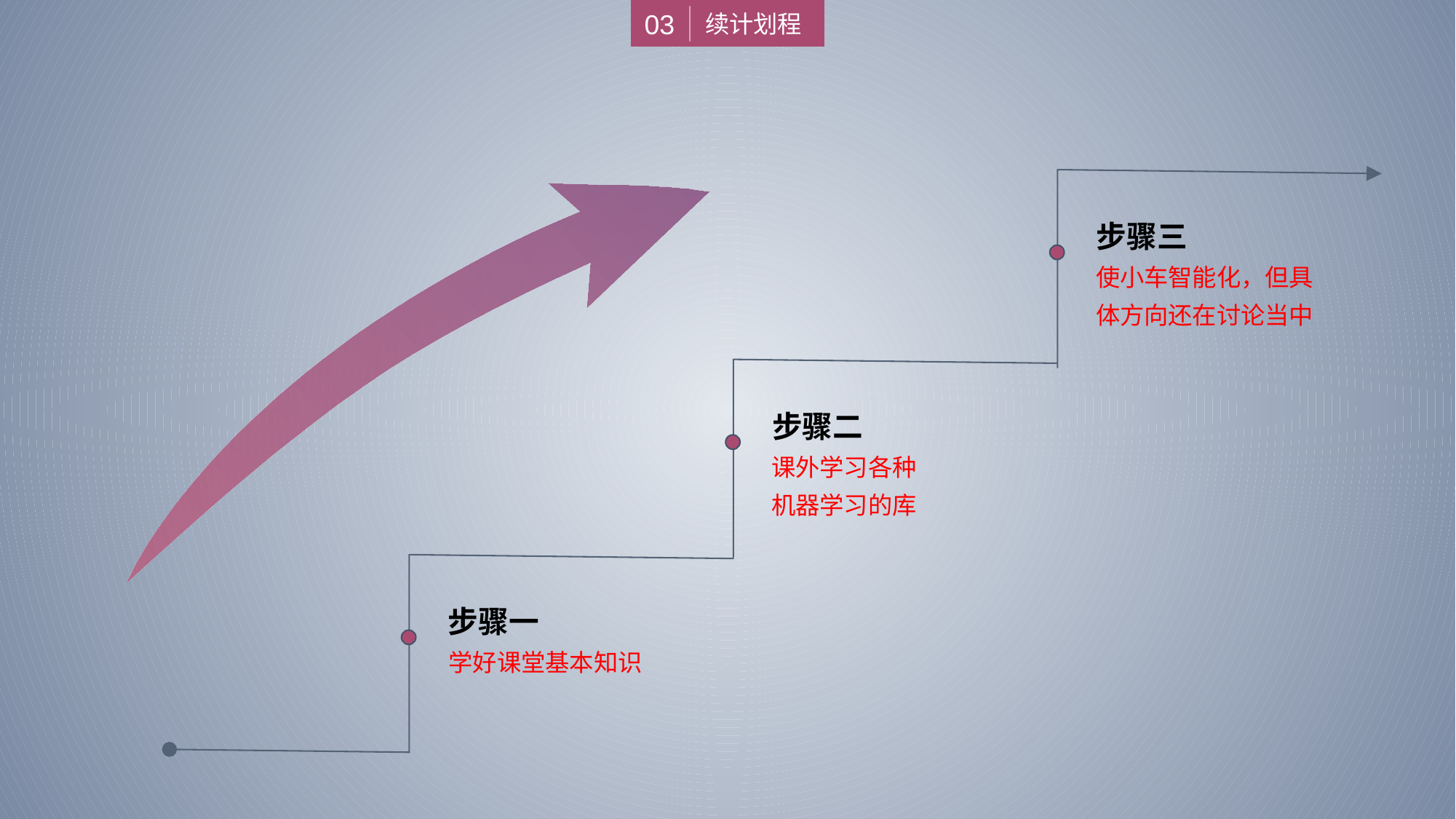

03
续计划程
步骤三

使小车智能化，但具体方向还在讨论当中

步骤二

课外学习各种机器学习的库
步骤一

学好课堂基本知识